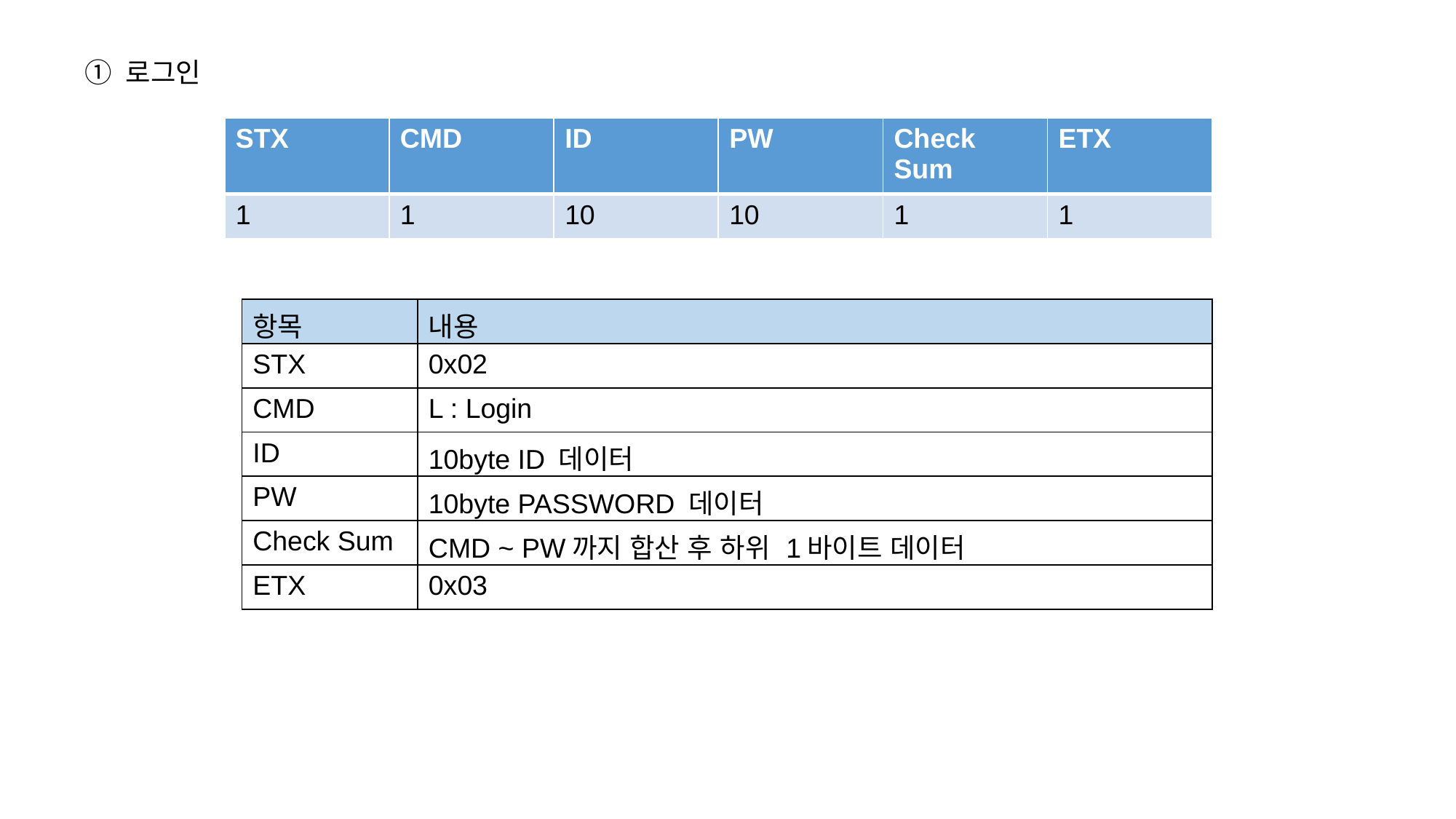

로그인
| STX | CMD | ID | PW | Check Sum | ETX |
| --- | --- | --- | --- | --- | --- |
| 1 | 1 | 10 | 10 | 1 | 1 |
| 항목 | 내용 |
| --- | --- |
| STX | 0x02 |
| CMD | L : Login |
| ID | 10byte ID 데이터 |
| PW | 10byte PASSWORD 데이터 |
| Check Sum | CMD ~ PW까지 합산 후 하위 1바이트 데이터 |
| ETX | 0x03 |